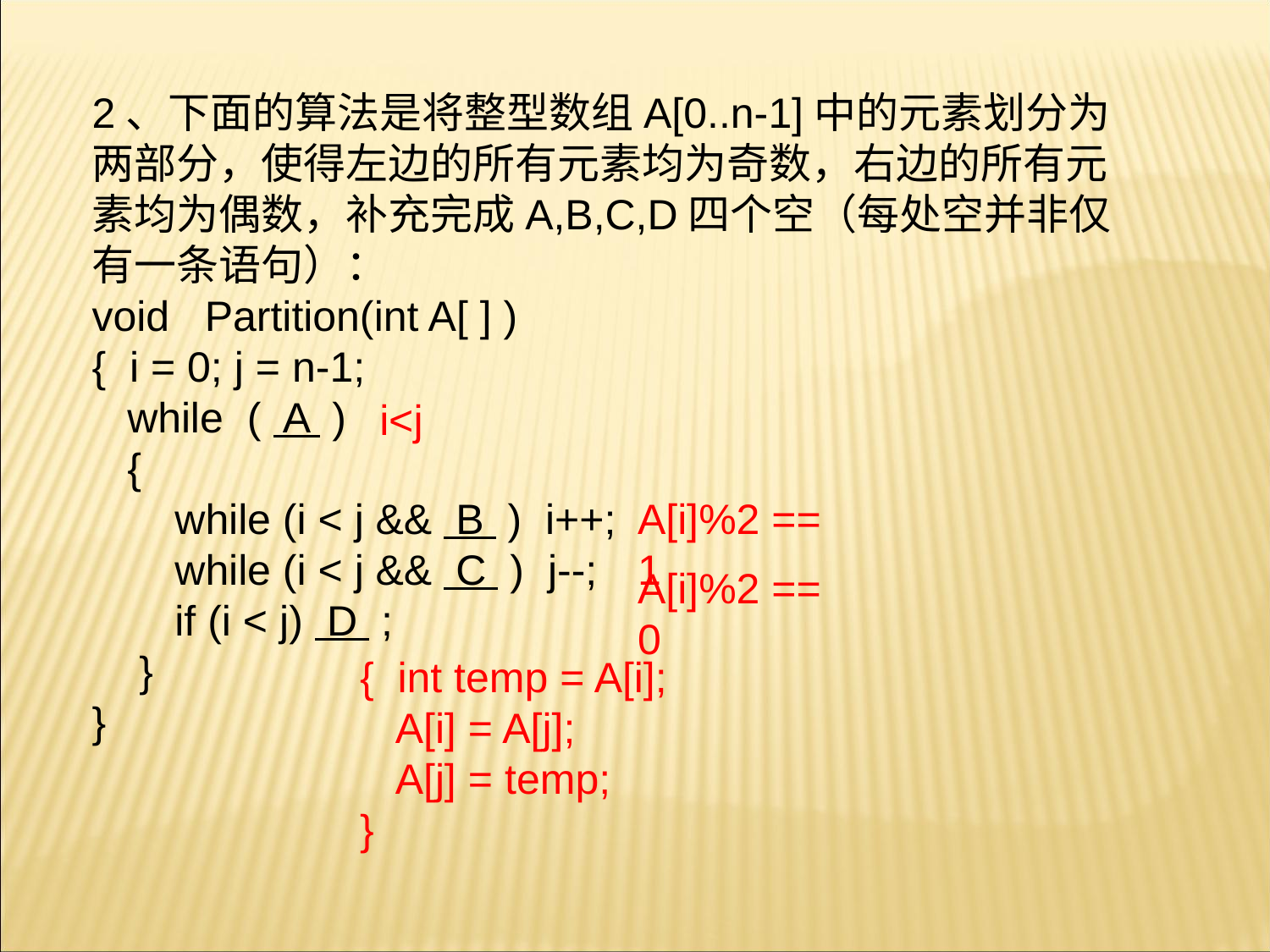

2、下面的算法是将整型数组A[0..n-1]中的元素划分为两部分，使得左边的所有元素均为奇数，右边的所有元素均为偶数，补充完成A,B,C,D四个空（每处空并非仅有一条语句）：
void   Partition(int A[ ] )
{  i = 0; j = n-1;
   while  (  A  )
   {
       while (i < j &&  B  )  i++;
       while (i < j &&  C  )  j--;
       if (i < j)  D  ;
    }
}
i<j
A[i]%2 == 1
A[i]%2 == 0
{  int temp = A[i];
   A[i] = A[j];
   A[j] = temp;
}